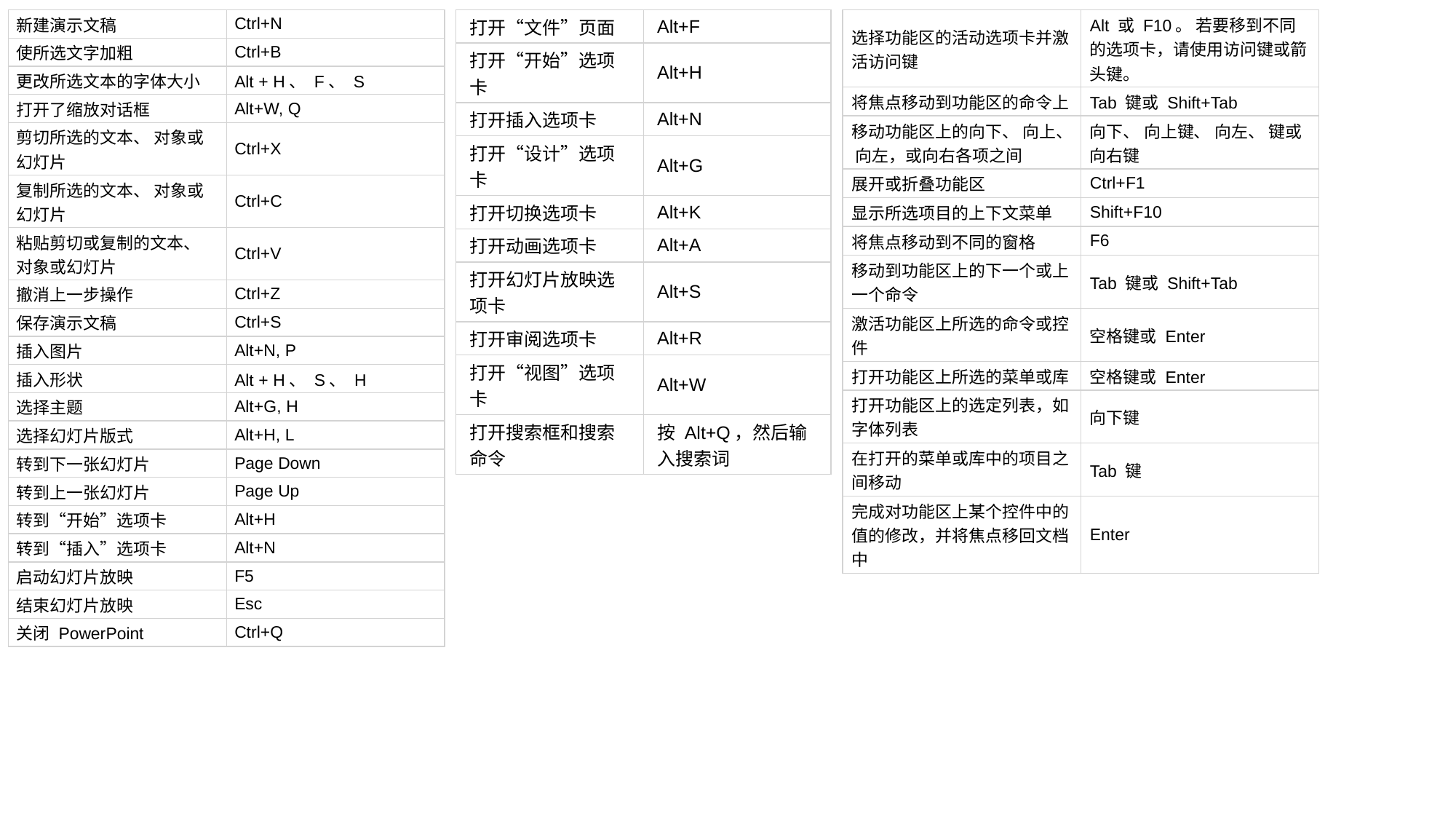

| 新建演示文稿 | Ctrl+N |
| --- | --- |
| 使所选文字加粗 | Ctrl+B |
| 更改所选文本的字体大小 | Alt + H、 F、 S |
| 打开了缩放对话框 | Alt+W, Q |
| 剪切所选的文本、 对象或幻灯片 | Ctrl+X |
| 复制所选的文本、 对象或幻灯片 | Ctrl+C |
| 粘贴剪切或复制的文本、 对象或幻灯片 | Ctrl+V |
| 撤消上一步操作 | Ctrl+Z |
| 保存演示文稿 | Ctrl+S |
| 插入图片 | Alt+N, P |
| 插入形状 | Alt + H、 S、 H |
| 选择主题 | Alt+G, H |
| 选择幻灯片版式 | Alt+H, L |
| 转到下一张幻灯片 | Page Down |
| 转到上一张幻灯片 | Page Up |
| 转到“开始”选项卡 | Alt+H |
| 转到“插入”选项卡 | Alt+N |
| 启动幻灯片放映 | F5 |
| 结束幻灯片放映 | Esc |
| 关闭 PowerPoint | Ctrl+Q |
| 打开“文件”页面 | Alt+F |
| --- | --- |
| 打开“开始”选项卡 | Alt+H |
| 打开插入选项卡 | Alt+N |
| 打开“设计”选项卡 | Alt+G |
| 打开切换选项卡 | Alt+K |
| 打开动画选项卡 | Alt+A |
| 打开幻灯片放映选项卡 | Alt+S |
| 打开审阅选项卡 | Alt+R |
| 打开“视图”选项卡 | Alt+W |
| 打开搜索框和搜索命令 | 按 Alt+Q，然后输入搜索词 |
| 选择功能区的活动选项卡并激活访问键 | Alt 或 F10。 若要移到不同的选项卡，请使用访问键或箭头键。 |
| --- | --- |
| 将焦点移动到功能区的命令上 | Tab 键或 Shift+Tab |
| 移动功能区上的向下、 向上、 向左，或向右各项之间 | 向下、 向上键、 向左、 键或向右键 |
| 展开或折叠功能区 | Ctrl+F1 |
| 显示所选项目的上下文菜单 | Shift+F10 |
| 将焦点移动到不同的窗格 | F6 |
| 移动到功能区上的下一个或上一个命令 | Tab 键或 Shift+Tab |
| 激活功能区上所选的命令或控件 | 空格键或 Enter |
| 打开功能区上所选的菜单或库 | 空格键或 Enter |
| 打开功能区上的选定列表，如字体列表 | 向下键 |
| 在打开的菜单或库中的项目之间移动 | Tab 键 |
| 完成对功能区上某个控件中的值的修改，并将焦点移回文档中 | Enter |